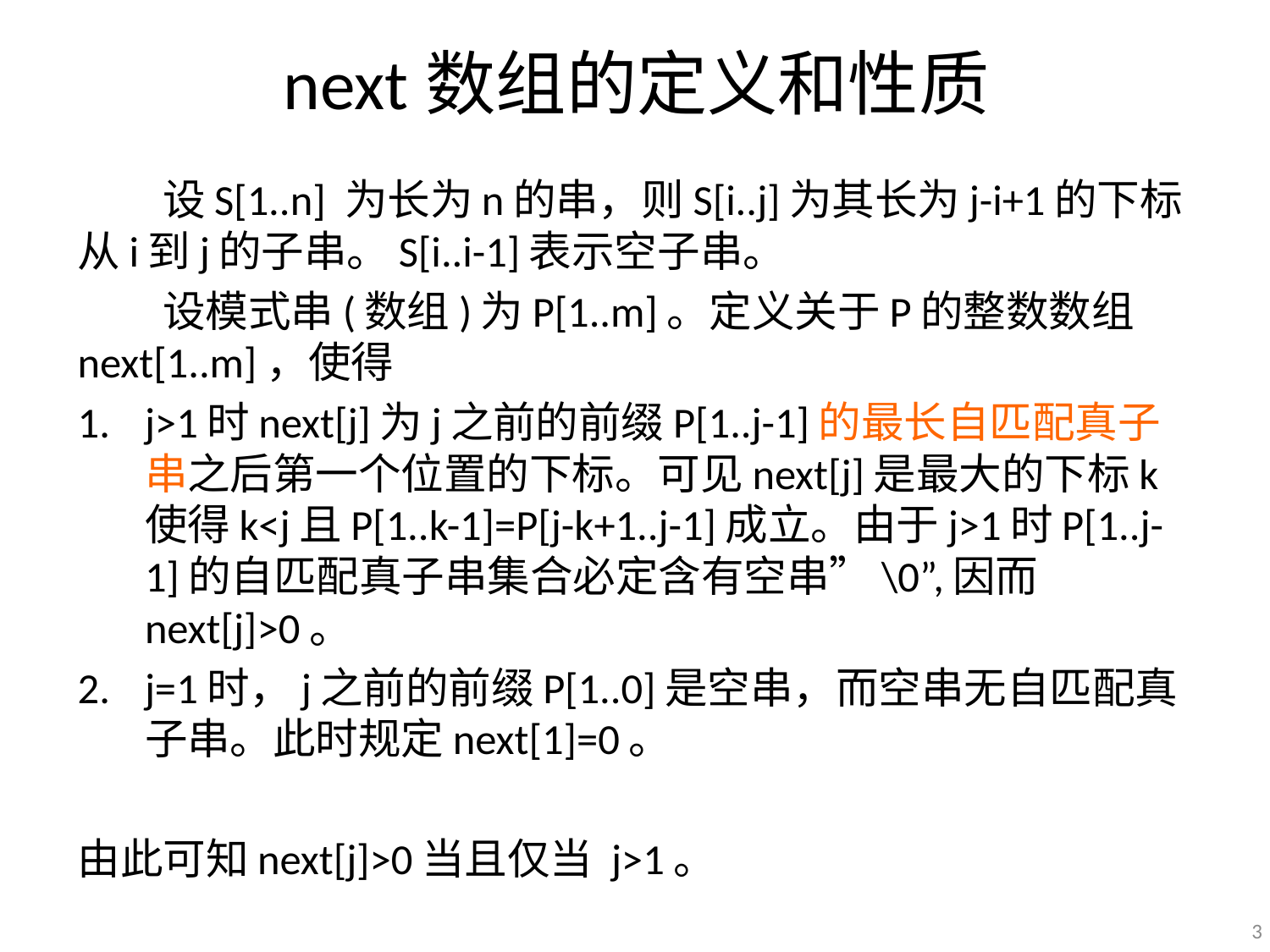

# next数组的定义和性质
        设S[1..n] 为长为n的串，则S[i..j]为其长为j-i+1的下标从i到j的子串。S[i..i-1]表示空子串。
        设模式串(数组)为P[1..m]。定义关于P的整数数组next[1..m]，使得
j>1时next[j]为j之前的前缀P[1..j-1]的最长自匹配真子串之后第一个位置的下标。可见next[j]是最大的下标k使得k<j且P[1..k-1]=P[j-k+1..j-1]成立。由于j>1时P[1..j-1]的自匹配真子串集合必定含有空串”\0”,因而next[j]>0。
j=1时，j之前的前缀P[1..0]是空串，而空串无自匹配真子串。此时规定next[1]=0。

由此可知next[j]>0当且仅当 j>1。

3